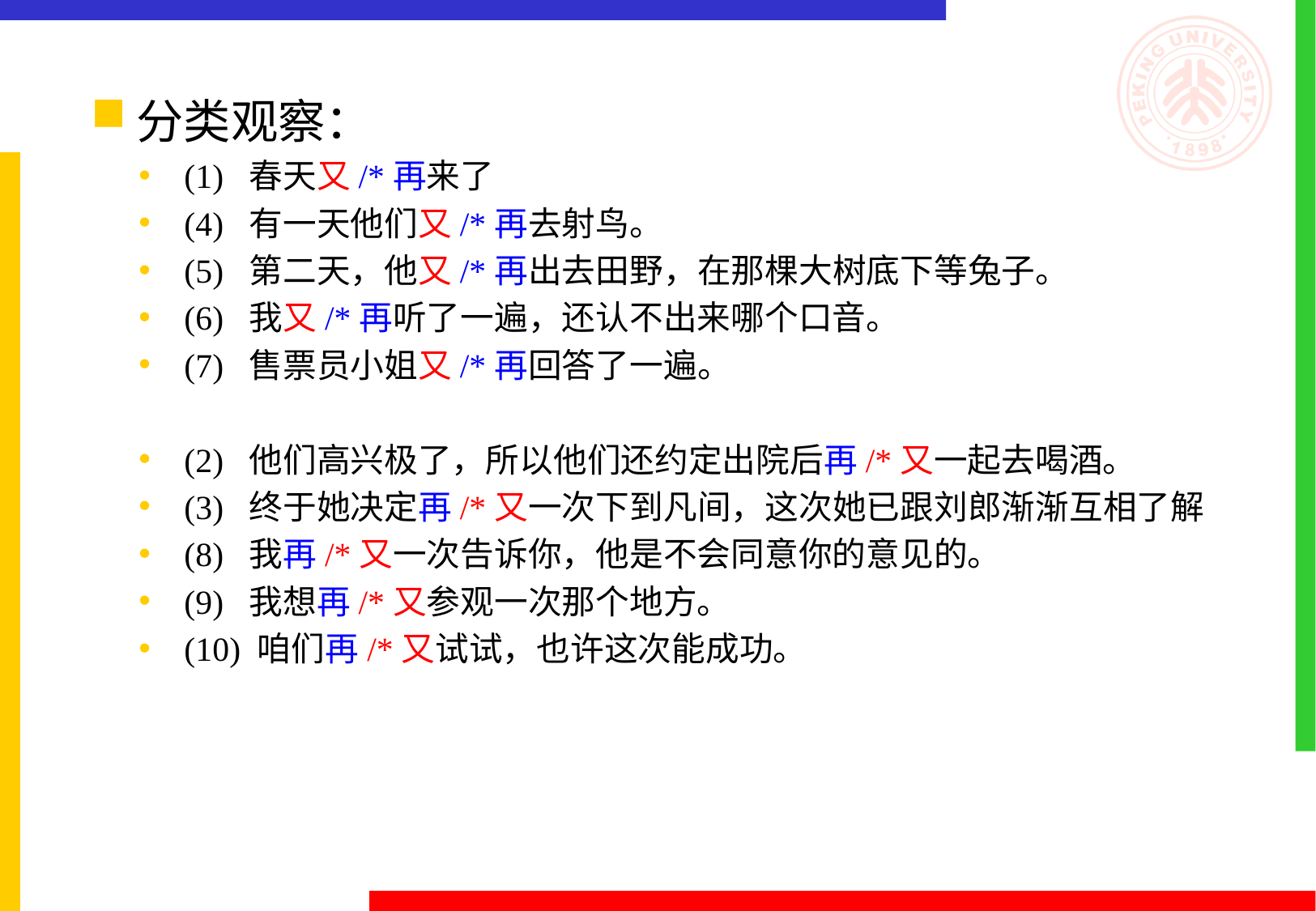

分类观察：
(1)  春天又/*再来了
(4)  有一天他们又/*再去射鸟。
(5)  第二天，他又/*再出去田野，在那棵大树底下等兔子。
(6)  我又/*再听了一遍，还认不出来哪个口音。
(7)  售票员小姐又/*再回答了一遍。

(2)  他们高兴极了，所以他们还约定出院后再/*又一起去喝酒。
(3)  终于她决定再/*又一次下到凡间，这次她已跟刘郎渐渐互相了解
(8)  我再/*又一次告诉你，他是不会同意你的意见的。
(9)  我想再/*又参观一次那个地方。
(10) 咱们再/*又试试，也许这次能成功。